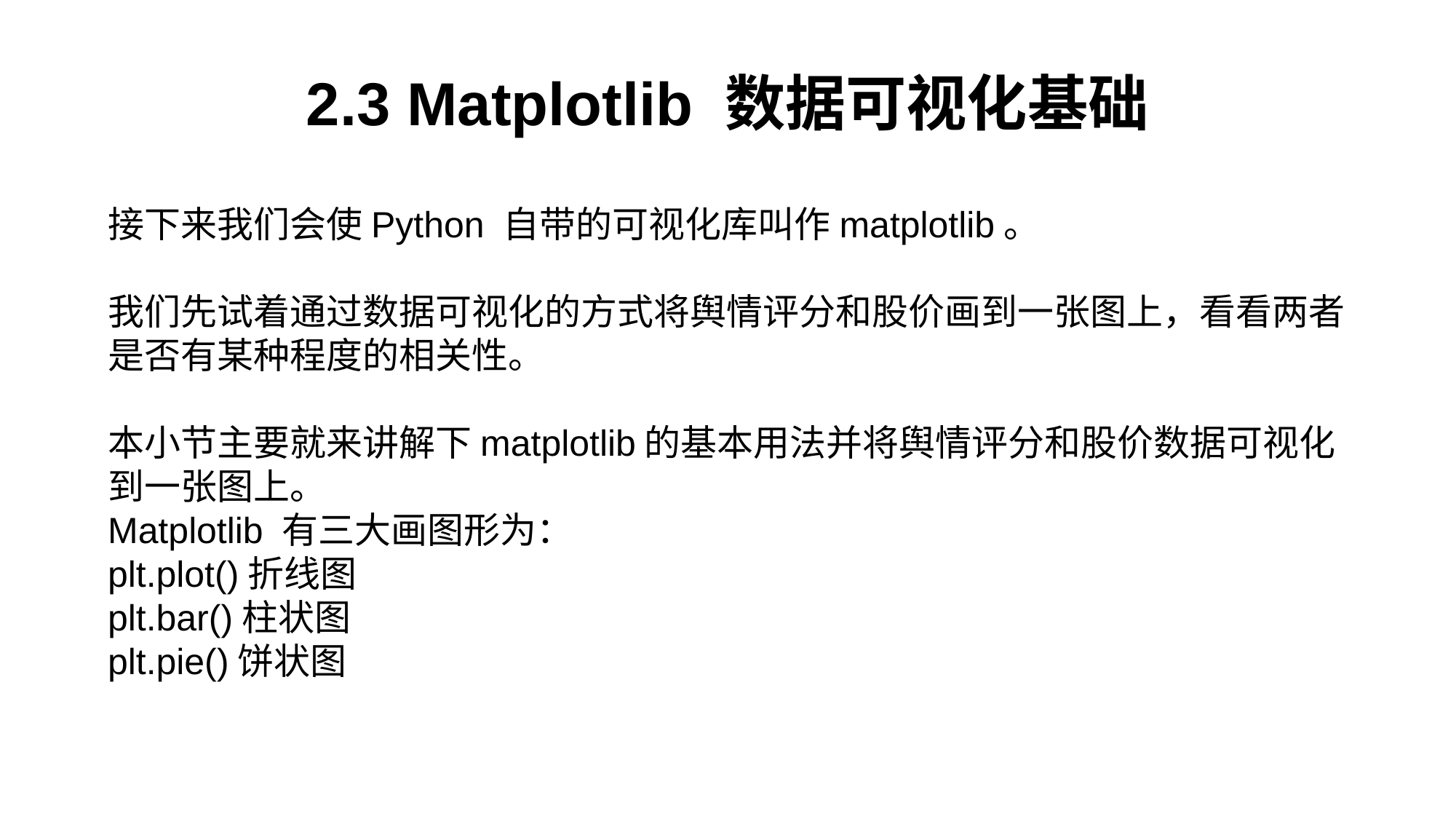

2.3 Matplotlib 数据可视化基础
接下来我们会使Python 自带的可视化库叫作matplotlib。

我们先试着通过数据可视化的方式将舆情评分和股价画到一张图上，看看两者是否有某种程度的相关性。

本小节主要就来讲解下matplotlib的基本用法并将舆情评分和股价数据可视化到一张图上。
Matplotlib 有三大画图形为：
plt.plot()折线图
plt.bar()柱状图
plt.pie()饼状图